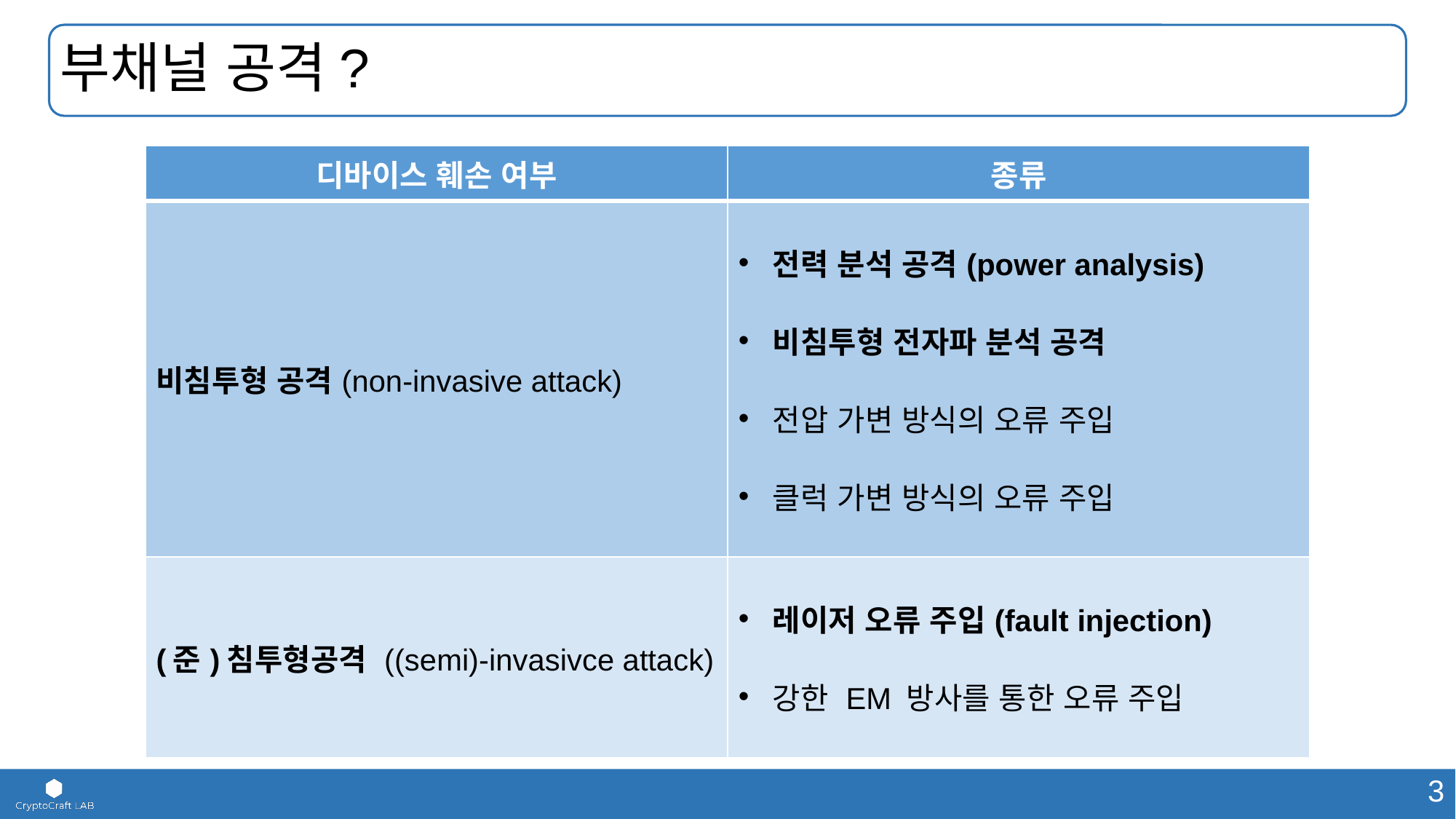

# 부채널 공격?

| 디바이스 훼손 여부 | 종류 |
| --- | --- |
| 비침투형 공격(non-invasive attack) | 전력 분석 공격(power analysis) 비침투형 전자파 분석 공격 전압 가변 방식의 오류 주입 클럭 가변 방식의 오류 주입 |
| (준)침투형공격 ((semi)-invasivce attack) | 레이저 오류 주입(fault injection) 강한 EM 방사를 통한 오류 주입 |